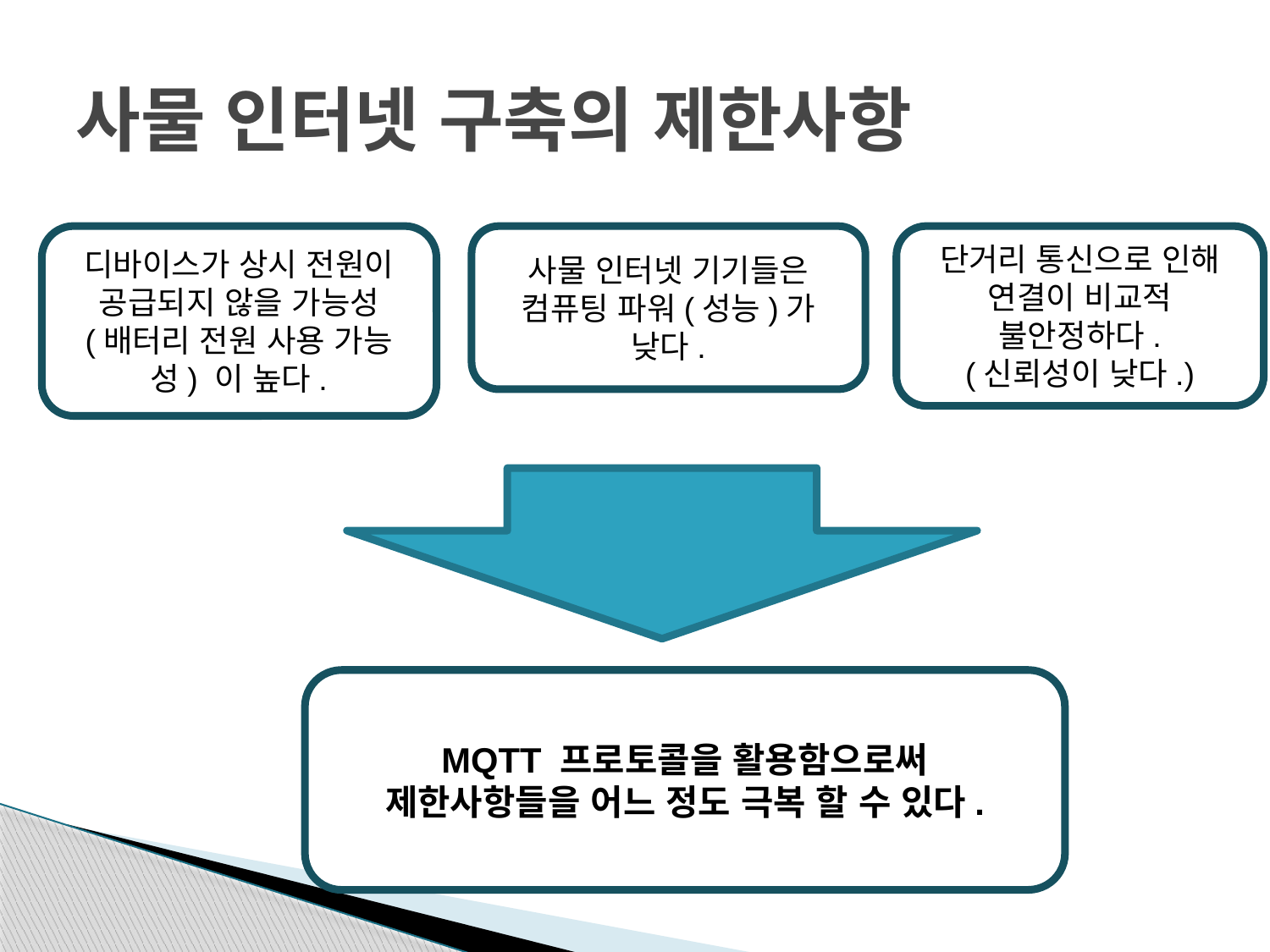

# 사물 인터넷 구축의 제한사항
디바이스가 상시 전원이 공급되지 않을 가능성
(배터리 전원 사용 가능성) 이 높다.
사물 인터넷 기기들은 컴퓨팅 파워(성능)가 낮다.
단거리 통신으로 인해 연결이 비교적 불안정하다.
(신뢰성이 낮다.)

MQTT 프로토콜을 활용함으로써
제한사항들을 어느 정도 극복 할 수 있다.